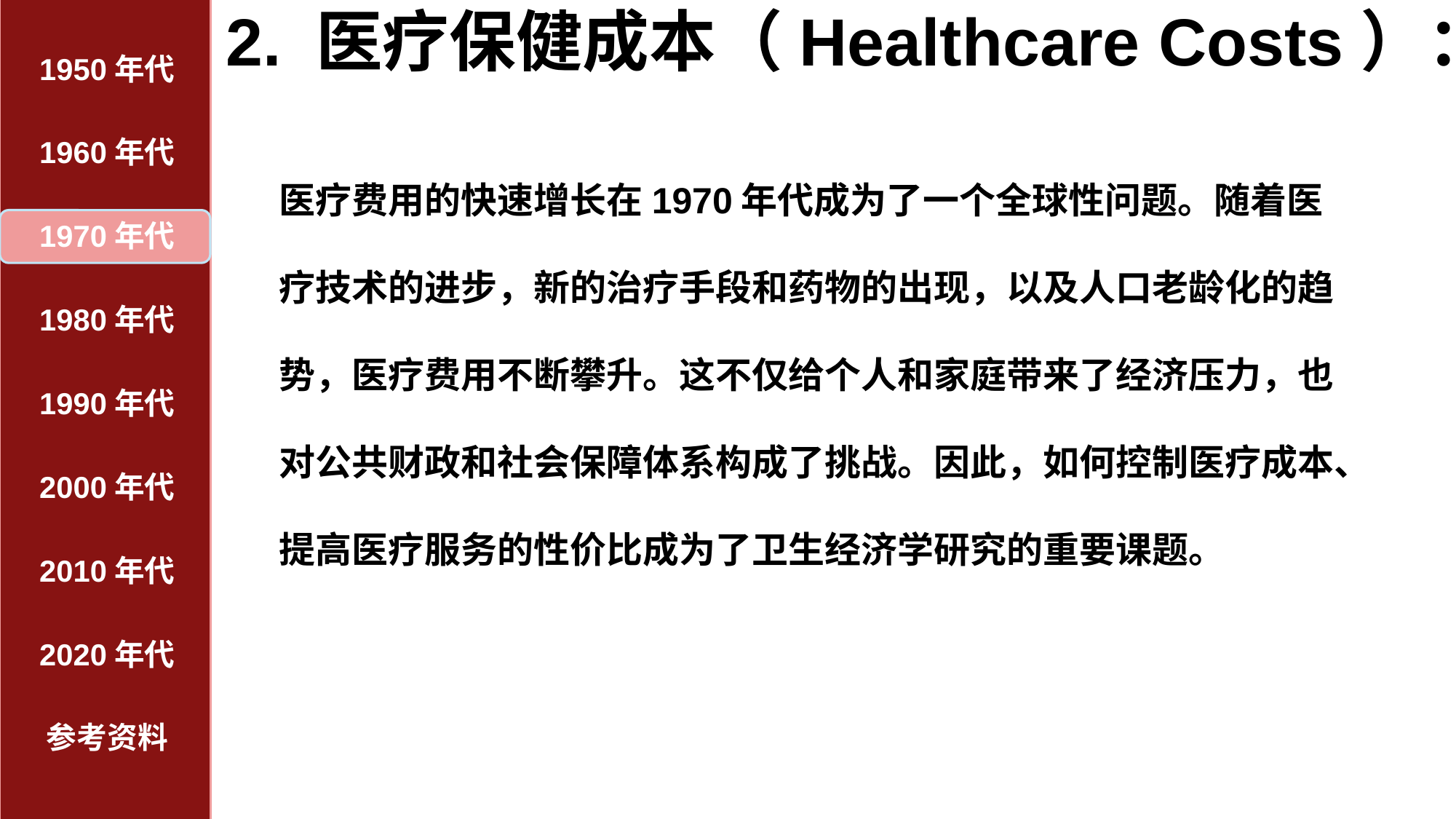

# 2. 医疗保健成本（Healthcare Costs）：

1950年代
1960年代
医疗费用的快速增长在1970年代成为了一个全球性问题。随着医疗技术的进步，新的治疗手段和药物的出现，以及人口老龄化的趋势，医疗费用不断攀升。这不仅给个人和家庭带来了经济压力，也对公共财政和社会保障体系构成了挑战。因此，如何控制医疗成本、提高医疗服务的性价比成为了卫生经济学研究的重要课题。

1970年代
1980年代

1990年代

2000年代
2010年代
2020年代
参考资料